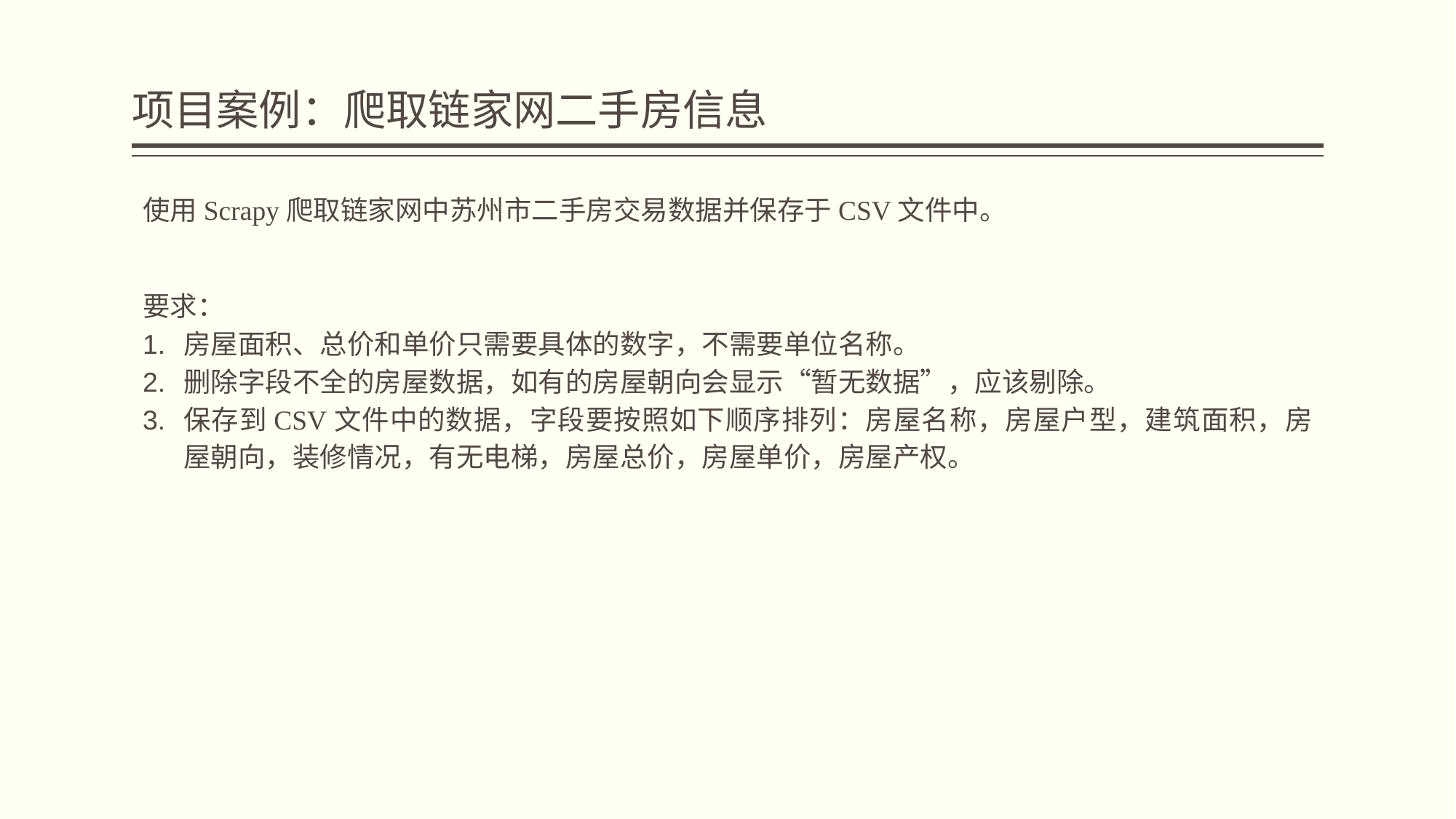

# 项目案例：爬取链家网二手房信息
使用Scrapy爬取链家网中苏州市二手房交易数据并保存于CSV文件中。
要求：
房屋面积、总价和单价只需要具体的数字，不需要单位名称。
删除字段不全的房屋数据，如有的房屋朝向会显示“暂无数据”，应该剔除。
保存到CSV文件中的数据，字段要按照如下顺序排列：房屋名称，房屋户型，建筑面积，房屋朝向，装修情况，有无电梯，房屋总价，房屋单价，房屋产权。